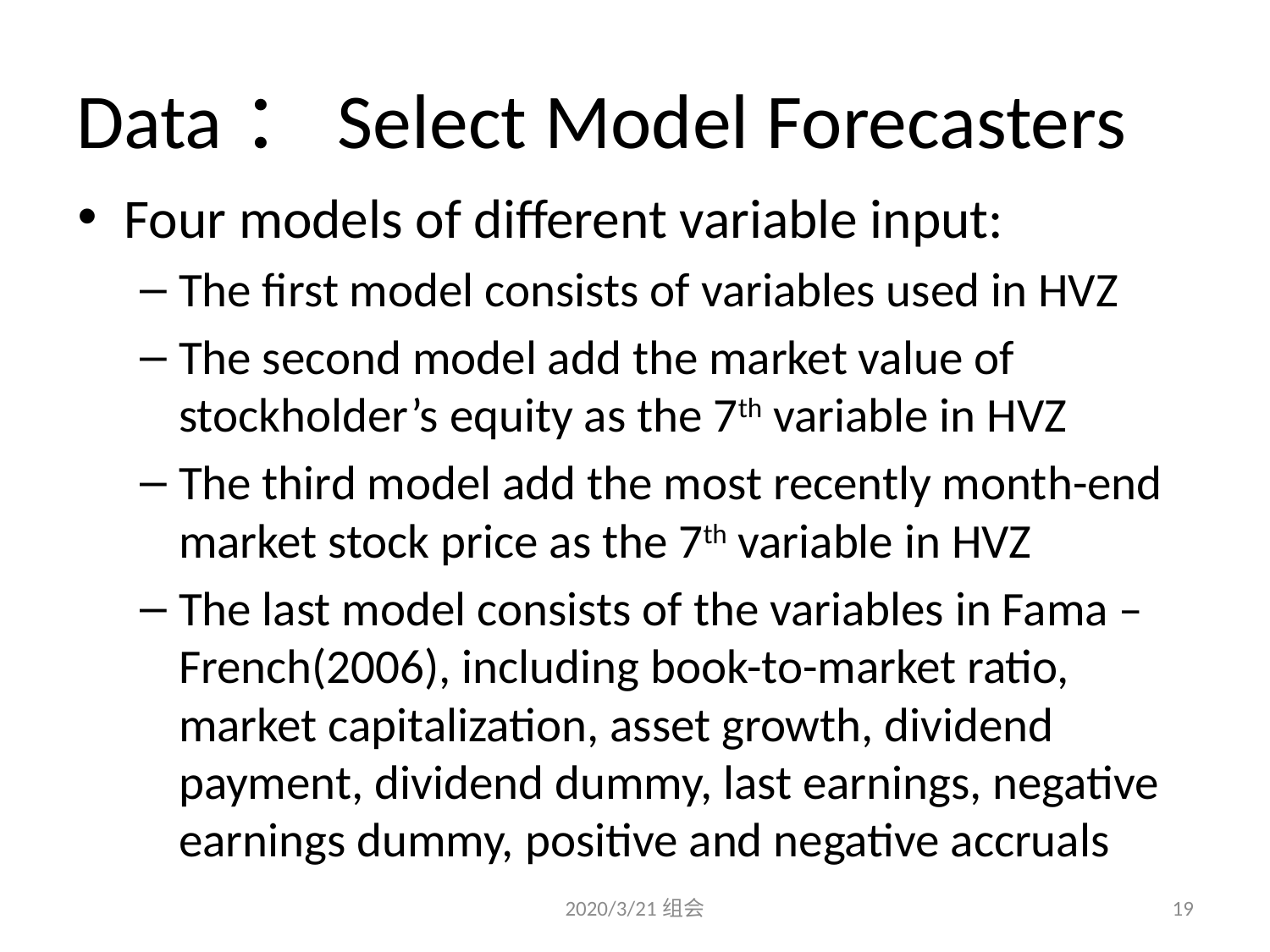

# Data：Select Model Forecasters
Four models of different variable input:
The first model consists of variables used in HVZ
The second model add the market value of stockholder’s equity as the 7th variable in HVZ
The third model add the most recently month-end market stock price as the 7th variable in HVZ
The last model consists of the variables in Fama –French(2006), including book-to-market ratio, market capitalization, asset growth, dividend payment, dividend dummy, last earnings, negative earnings dummy, positive and negative accruals

2020/3/21组会
19